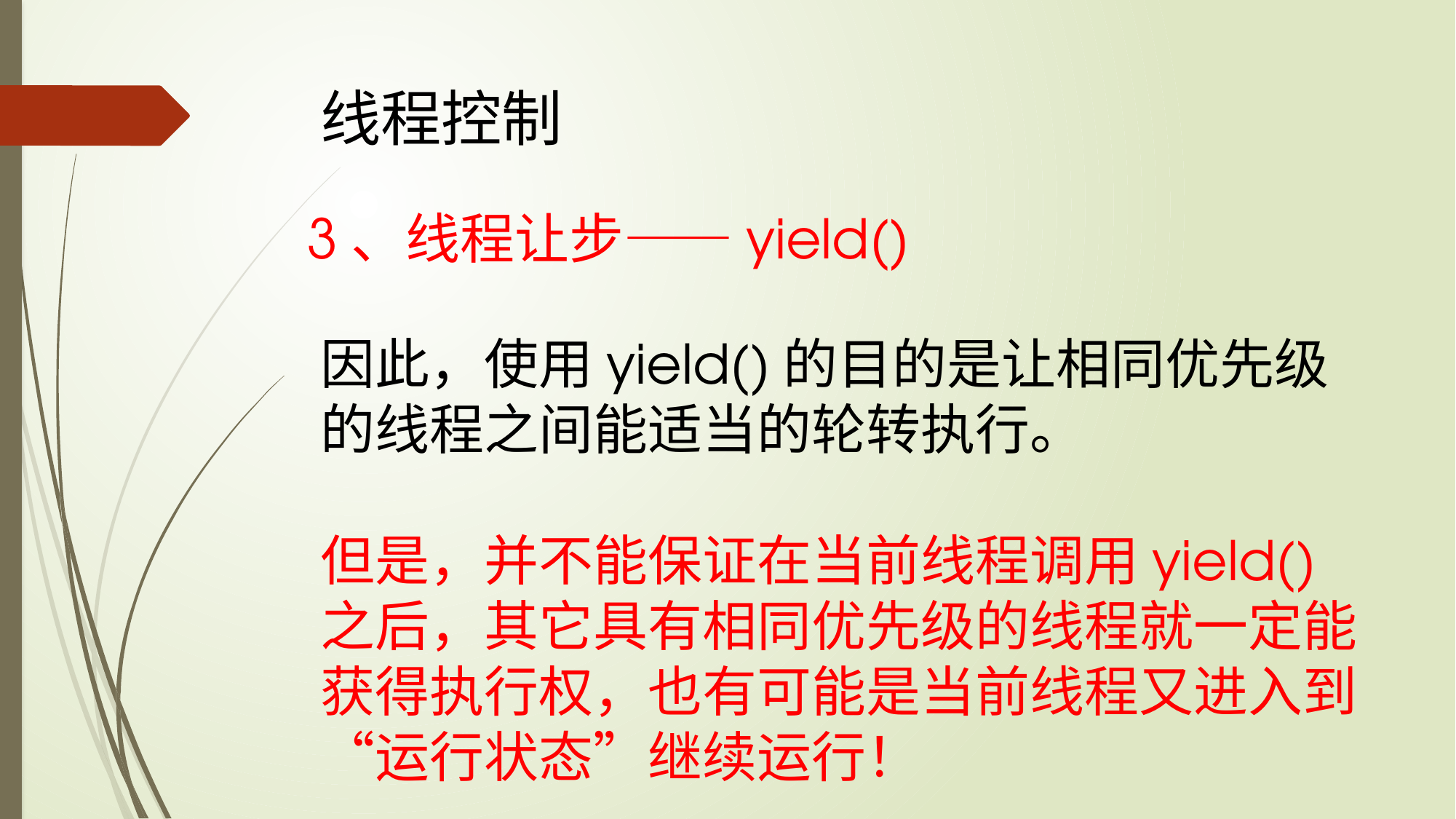

# 线程控制
3、线程让步——yield()
因此，使用yield()的目的是让相同优先级的线程之间能适当的轮转执行。

但是，并不能保证在当前线程调用yield()之后，其它具有相同优先级的线程就一定能获得执行权，也有可能是当前线程又进入到“运行状态”继续运行！